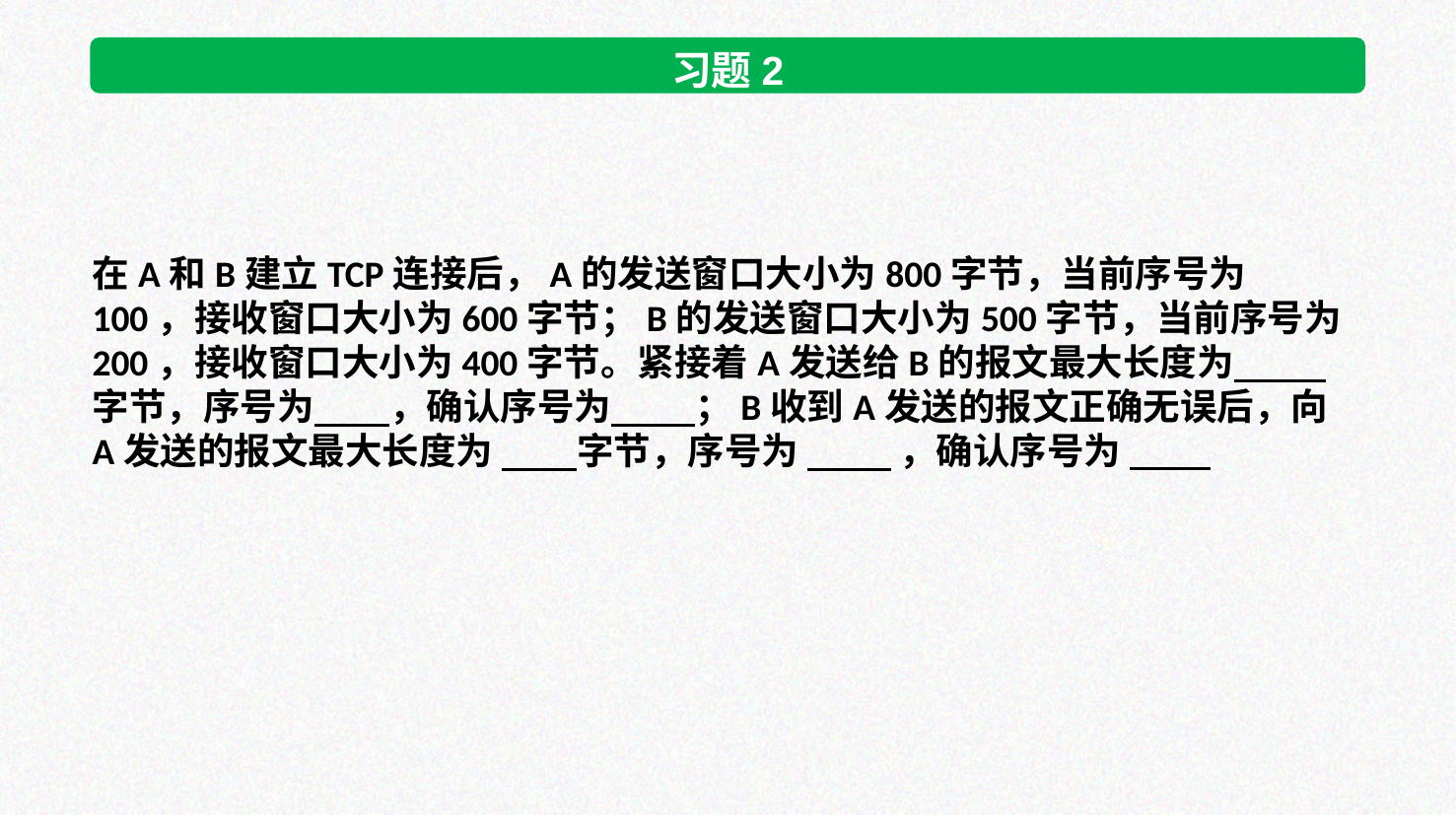

习题2
在A和B建立TCP连接后，A的发送窗口大小为800字节，当前序号为100，接收窗口大小为600字节；B的发送窗口大小为500字节，当前序号为200，接收窗口大小为400字节。紧接着A发送给B的报文最大长度为           字节，序号为         ，确认序号为          ；B收到A发送的报文正确无误后，向A发送的报文最大长度为          字节，序号为            ，确认序号为